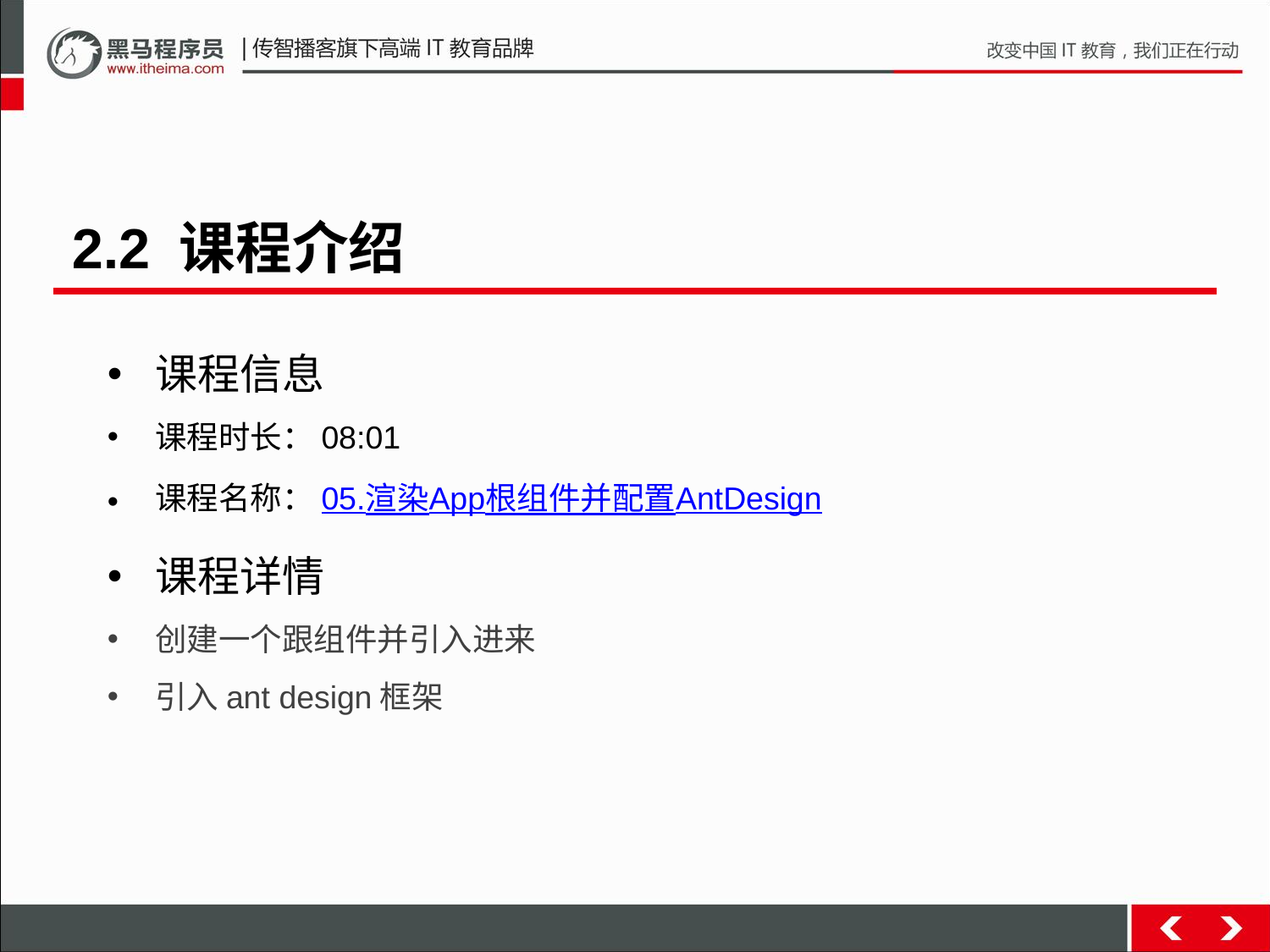

2.2 课程介绍
课程信息
课程时长：08:01
课程名称：05.渲染App根组件并配置AntDesign
课程详情
创建一个跟组件并引入进来
引入ant design框架